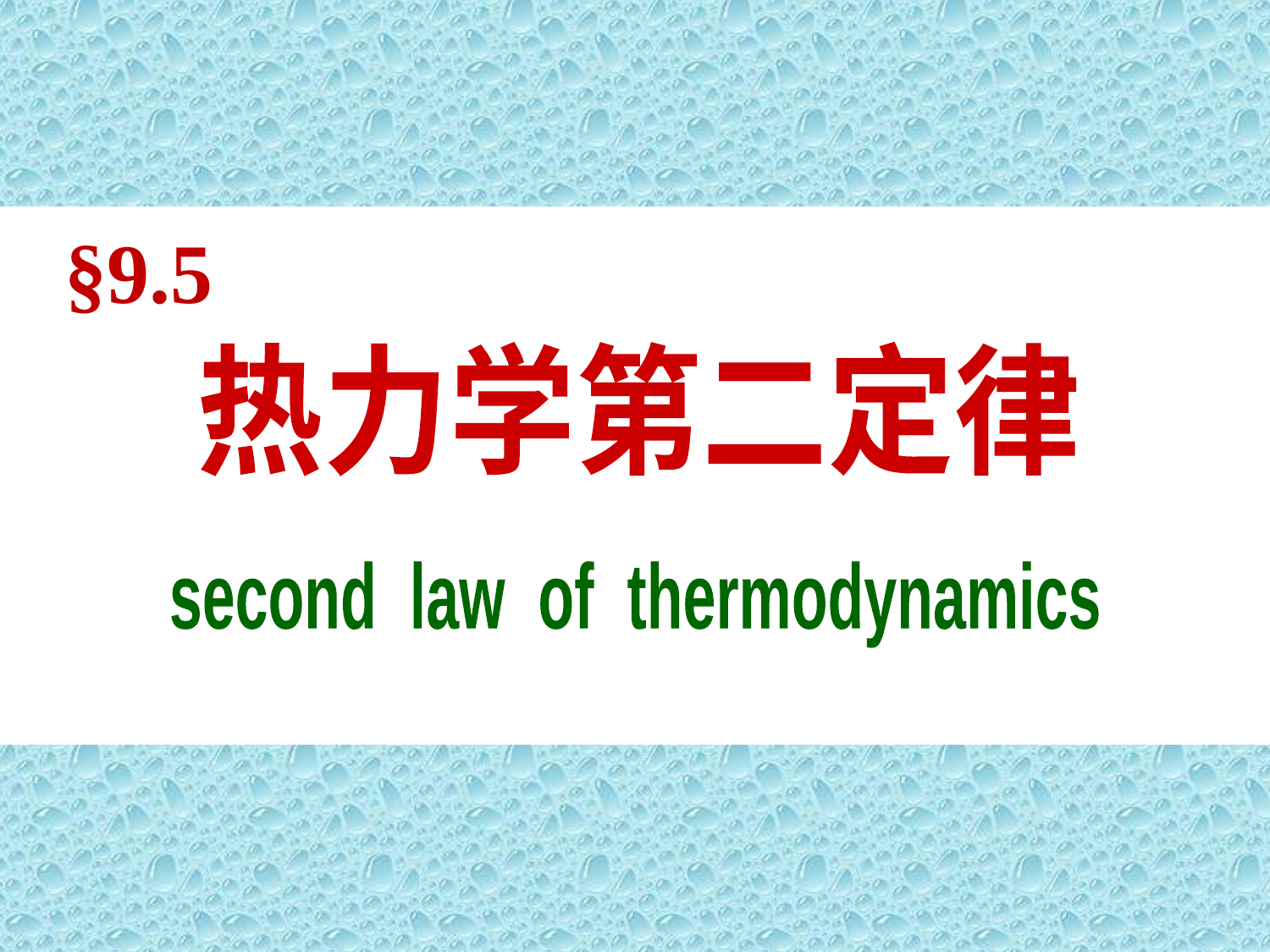

热力学第二定律
 second  law  of  thermodynamics

第五节
§9.5